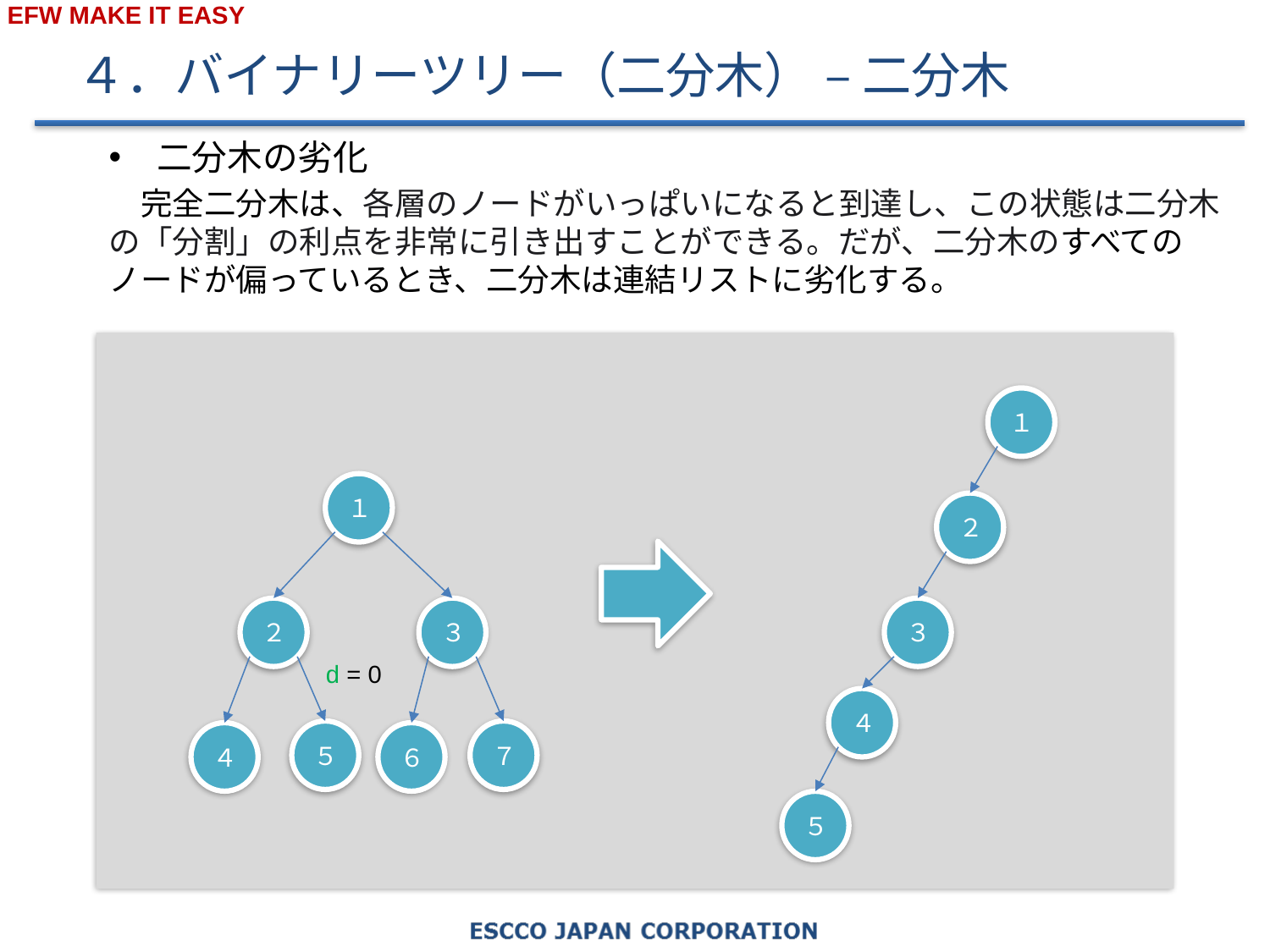

# ４．バイナリーツリー（二分木） – 二分木
二分木の劣化
　完全二分木は、各層のノードがいっぱいになると到達し、この状態は二分木の「分割」の利点を非常に引き出すことができる。だが、二分木のすべてのノードが偏っているとき、二分木は連結リストに劣化する。

１
２
３
４
５
１
２
３
７
５
４
６

d = 0